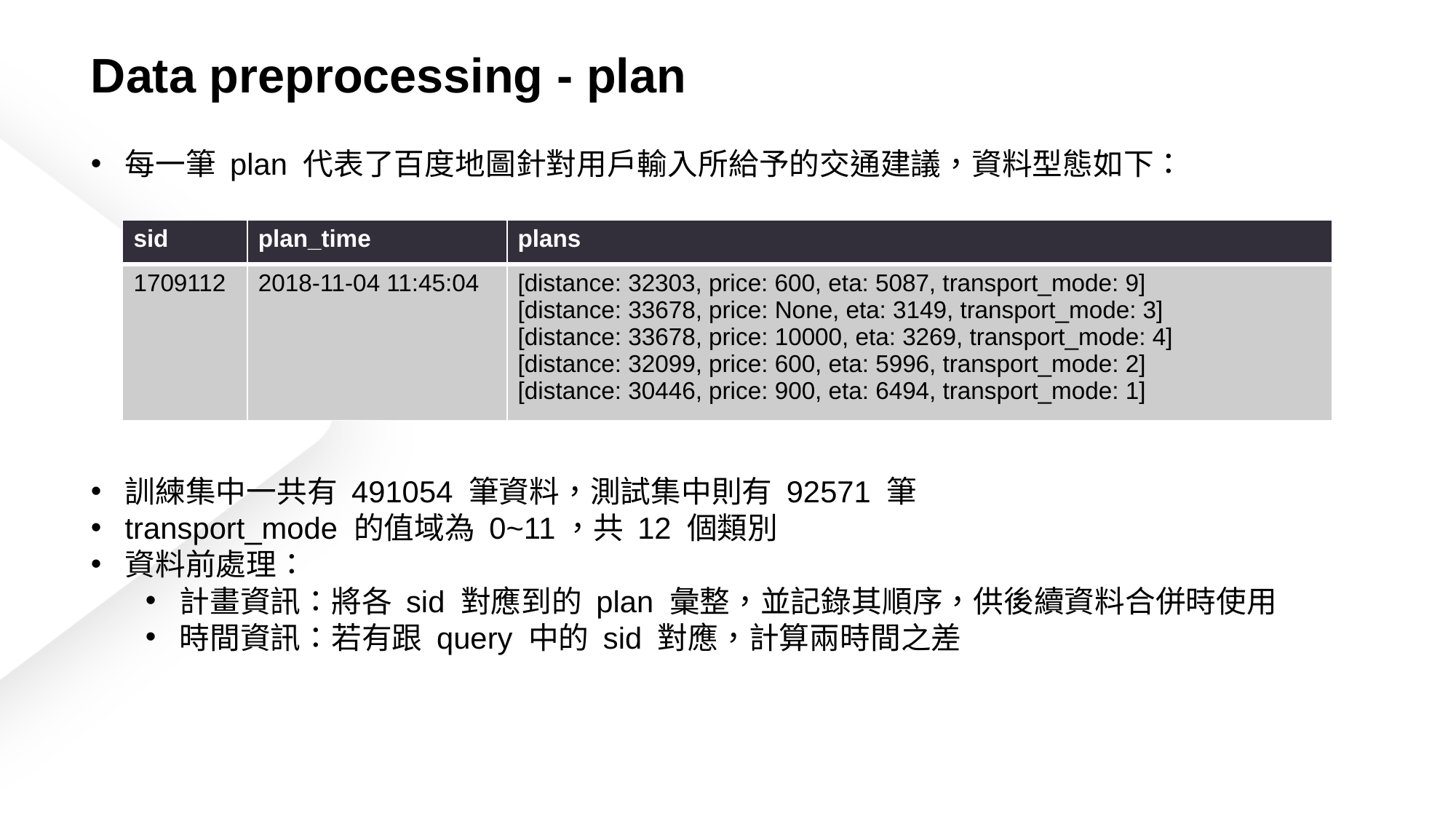

Data preprocessing - plan
每一筆 plan 代表了百度地圖針對用戶輸入所給予的交通建議，資料型態如下：

訓練集中一共有 491054 筆資料，測試集中則有 92571 筆
transport_mode 的值域為 0~11，共 12 個類別
資料前處理：
計畫資訊：將各 sid 對應到的 plan 彙整，並記錄其順序，供後續資料合併時使用
時間資訊：若有跟 query 中的 sid 對應，計算兩時間之差

| sid | plan\_time | plans |
| --- | --- | --- |
| 1709112 | 2018-11-04 11:45:04 | [distance: 32303, price: 600, eta: 5087, transport\_mode: 9] [distance: 33678, price: None, eta: 3149, transport\_mode: 3] [distance: 33678, price: 10000, eta: 3269, transport\_mode: 4] [distance: 32099, price: 600, eta: 5996, transport\_mode: 2] [distance: 30446, price: 900, eta: 6494, transport\_mode: 1] |